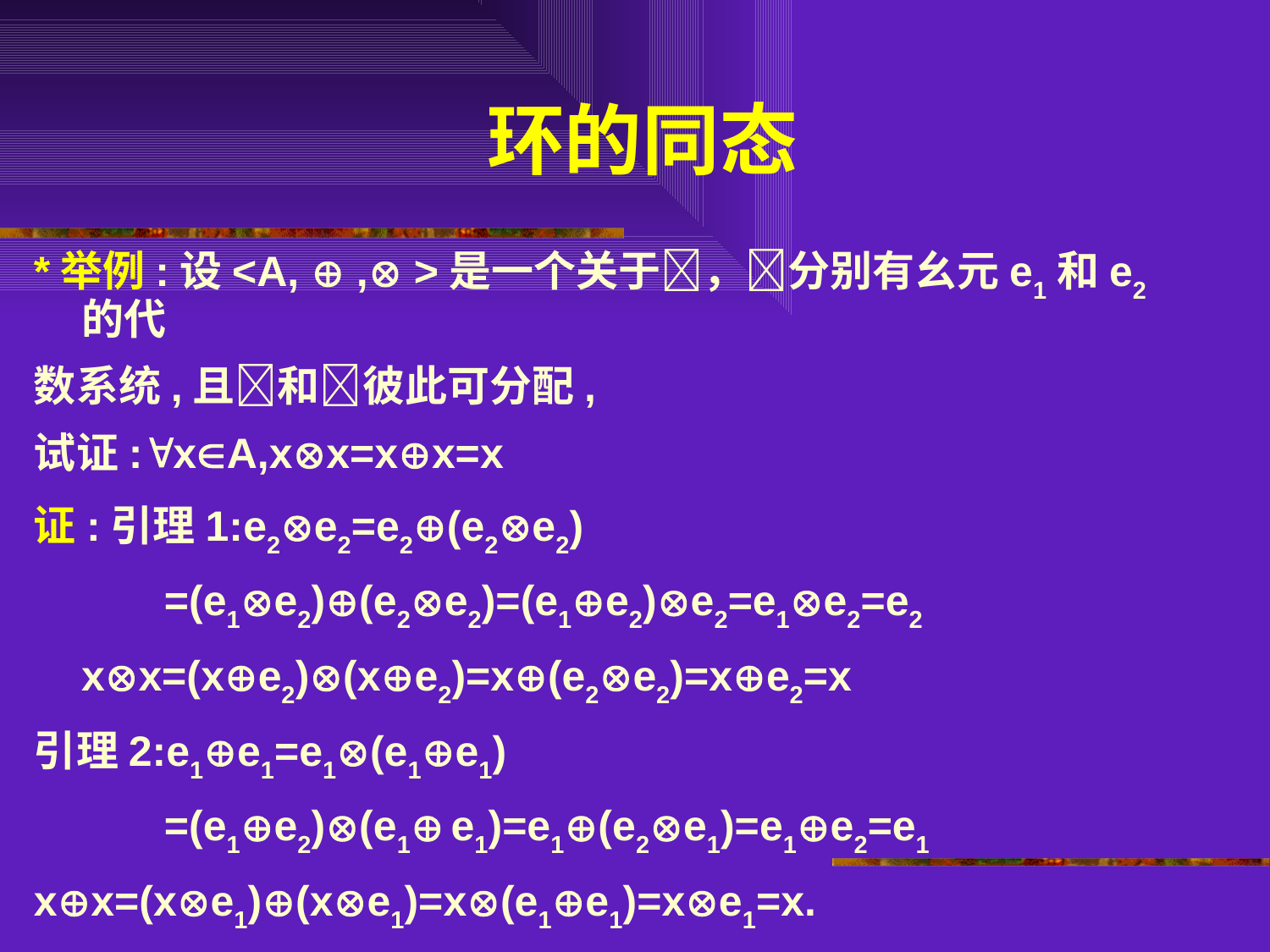

# 环的同态
*举例:设<A, ⊕ ,⊗ >是一个关于⊗，⊕分别有幺元e1和e2的代
数系统,且⊗和⊕彼此可分配,
试证:∀x∈A,x⊗x=x⊕x=x
证:引理1:e2⊗e2=e2⊕(e2⊗e2)
           =(e1⊗e2)⊕(e2⊗e2)=(e1⊕e2)⊗e2=e1⊗e2=e2
    x⊗x=(x⊕e2)⊗(x⊕e2)=x⊕(e2⊗e2)=x⊕e2=x
引理2:e1⊕e1=e1⊗(e1⊕e1)
           =(e1⊕e2)⊗(e1⊕ e1)=e1⊕(e2⊗e1)=e1⊕e2=e1
x⊕x=(x⊗e1)⊕(x⊗e1)=x⊗(e1⊕e1)=x⊗e1=x.